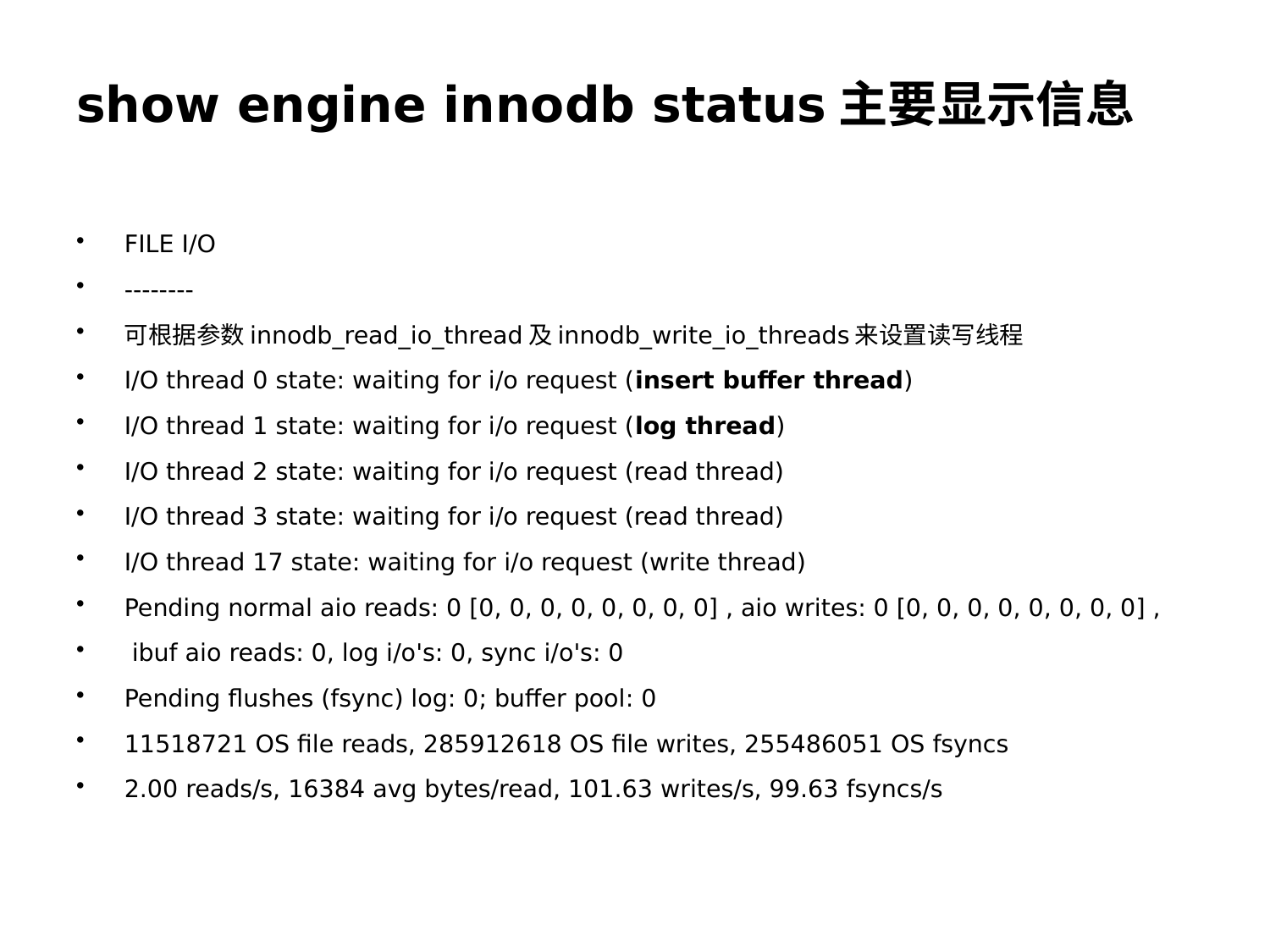

# show engine innodb status主要显示信息
FILE I/O
--------
可根据参数innodb_read_io_thread及innodb_write_io_threads来设置读写线程
I/O thread 0 state: waiting for i/o request (insert buffer thread)
I/O thread 1 state: waiting for i/o request (log thread)
I/O thread 2 state: waiting for i/o request (read thread)
I/O thread 3 state: waiting for i/o request (read thread)
I/O thread 17 state: waiting for i/o request (write thread)
Pending normal aio reads: 0 [0, 0, 0, 0, 0, 0, 0, 0] , aio writes: 0 [0, 0, 0, 0, 0, 0, 0, 0] ,
 ibuf aio reads: 0, log i/o's: 0, sync i/o's: 0
Pending flushes (fsync) log: 0; buffer pool: 0
11518721 OS file reads, 285912618 OS file writes, 255486051 OS fsyncs
2.00 reads/s, 16384 avg bytes/read, 101.63 writes/s, 99.63 fsyncs/s